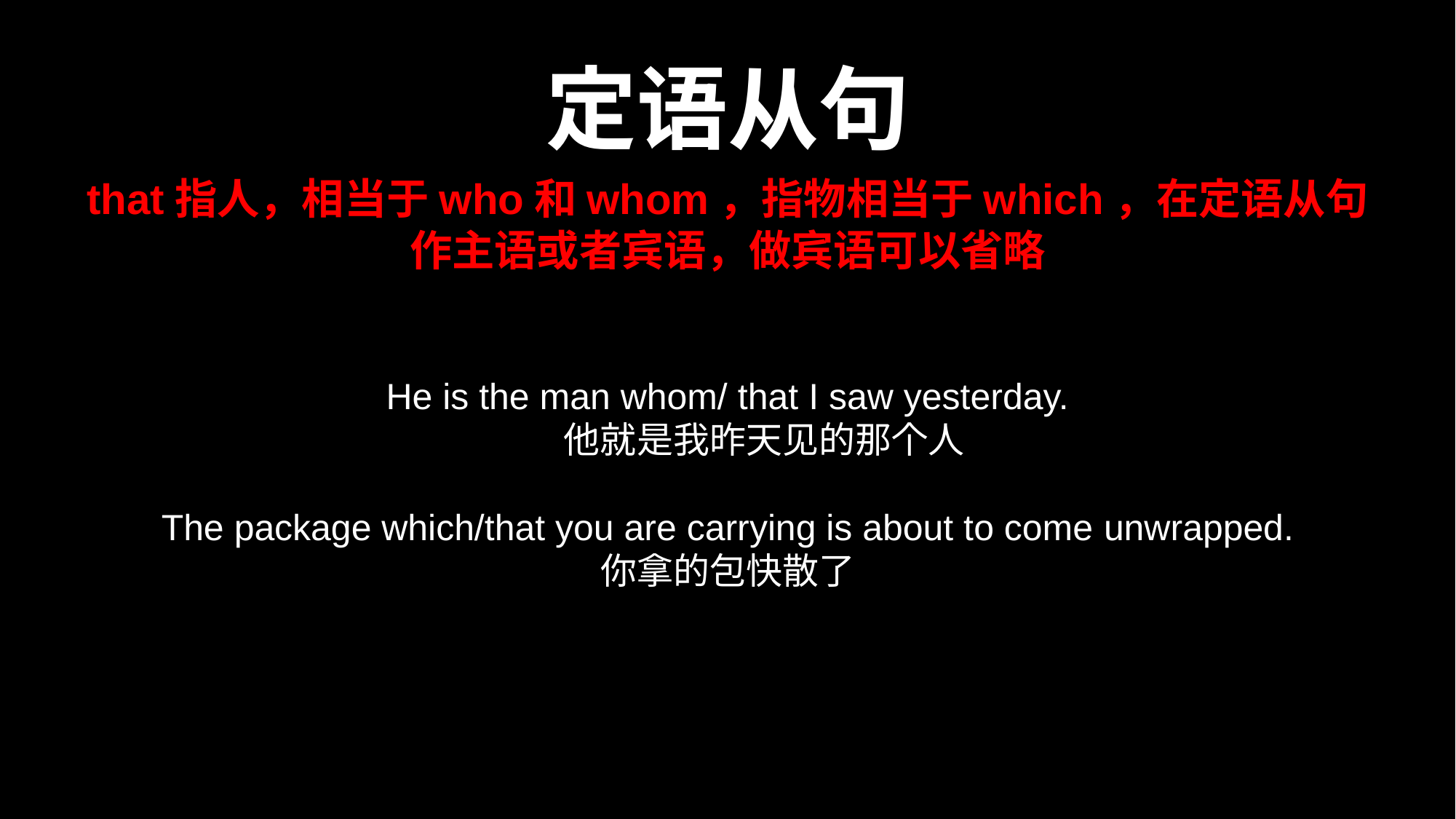

定语从句
that指人，相当于who和whom，指物相当于which，在定语从句作主语或者宾语，做宾语可以省略
He is the man whom/ that I saw yesterday.
　　他就是我昨天见的那个人

The package which/that you are carrying is about to come unwrapped.
你拿的包快散了